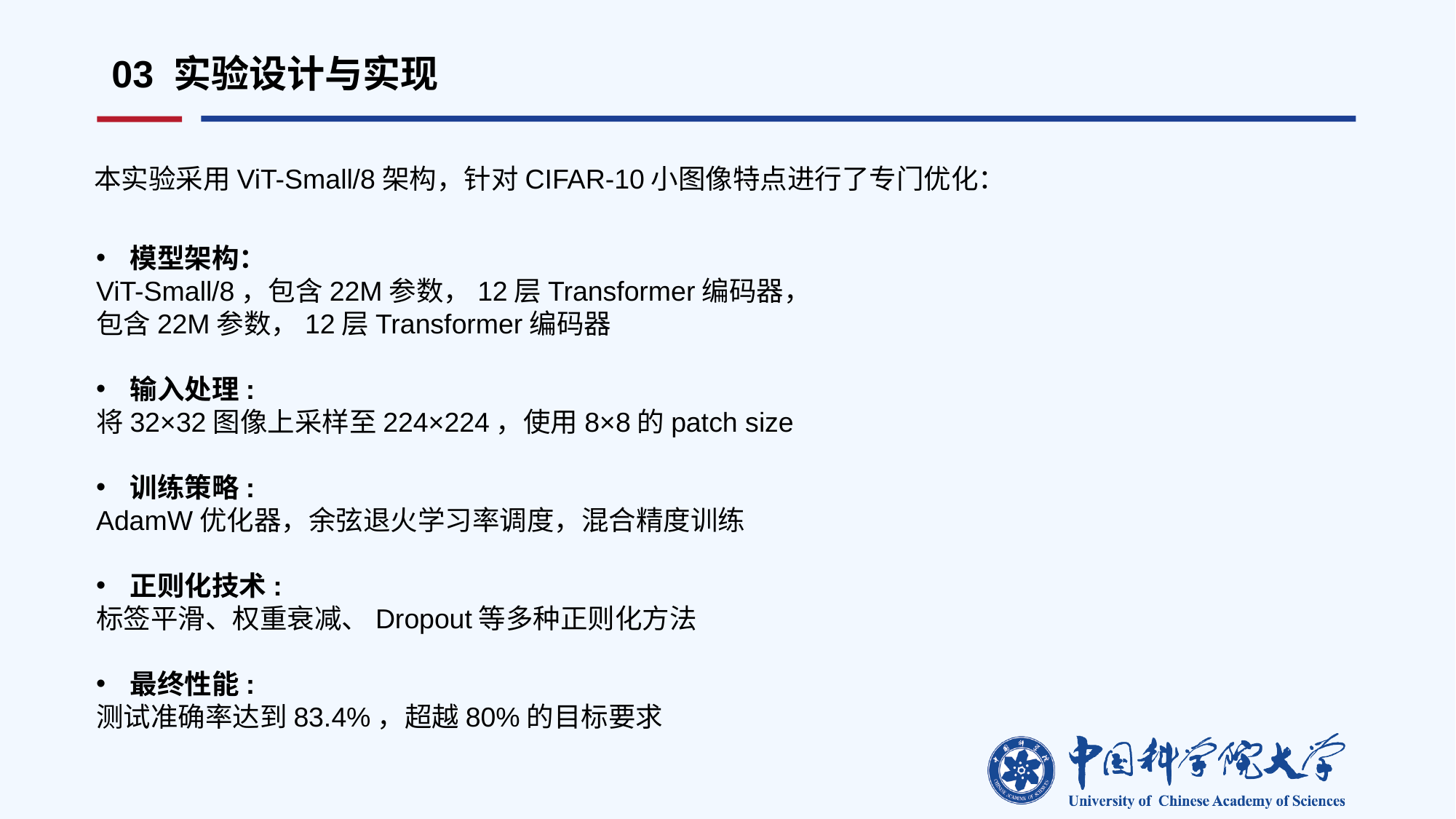

03 实验设计与实现
本实验采用ViT-Small/8架构，针对CIFAR-10小图像特点进行了专门优化：

模型架构：
ViT-Small/8，包含22M参数，12层Transformer编码器，包含22M参数，12层Transformer编码器

输入处理:
将32×32图像上采样至224×224，使用8×8的patch size

训练策略:
AdamW优化器，余弦退火学习率调度，混合精度训练

正则化技术:
标签平滑、权重衰减、Dropout等多种正则化方法

最终性能:
测试准确率达到83.4%，超越80%的目标要求